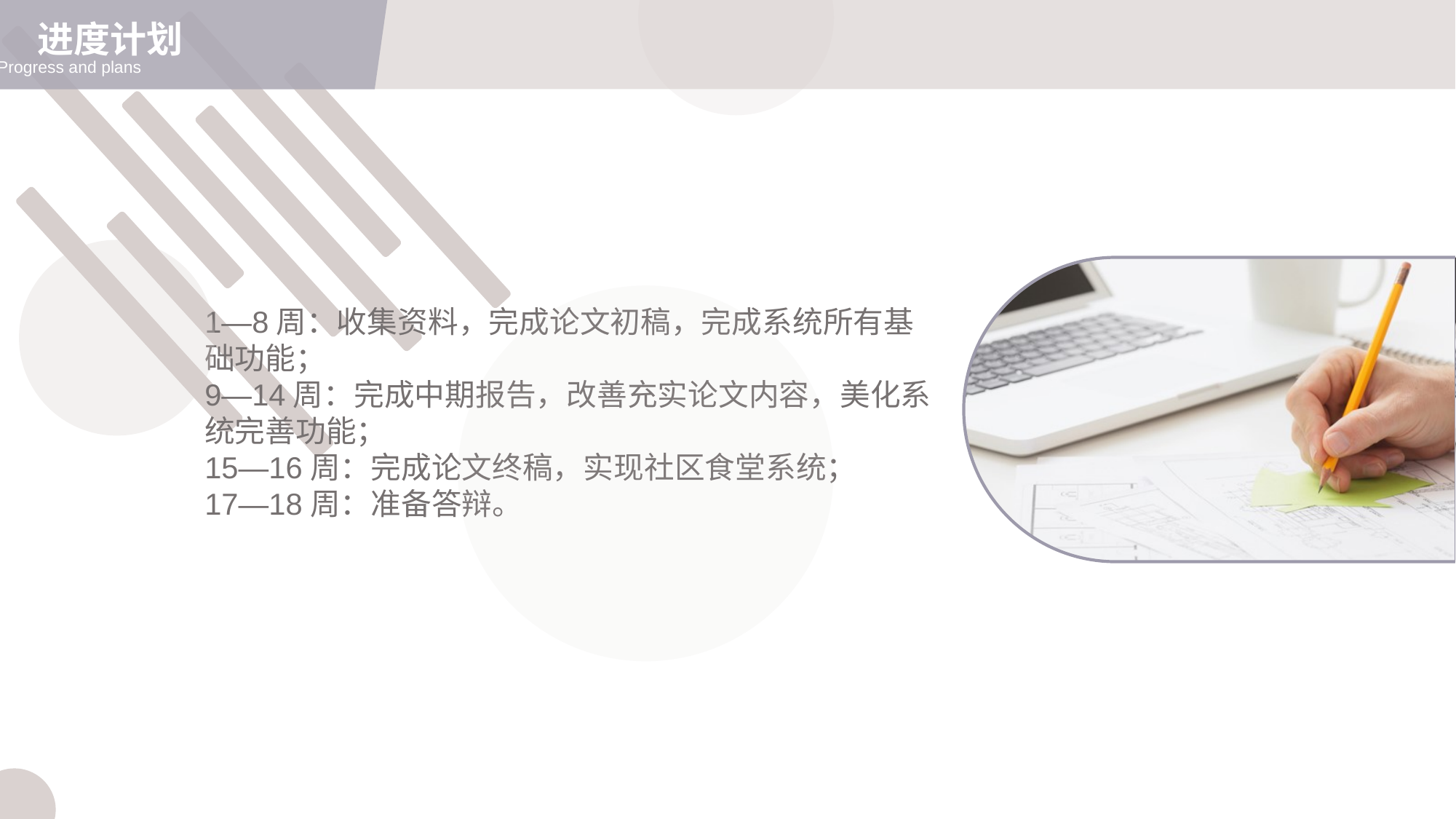

进度计划
Progress and plans

1—8周：收集资料，完成论文初稿，完成系统所有基础功能；
9—14周：完成中期报告，改善充实论文内容，美化系统完善功能；
15—16周：完成论文终稿，实现社区食堂系统；
17—18周：准备答辩。